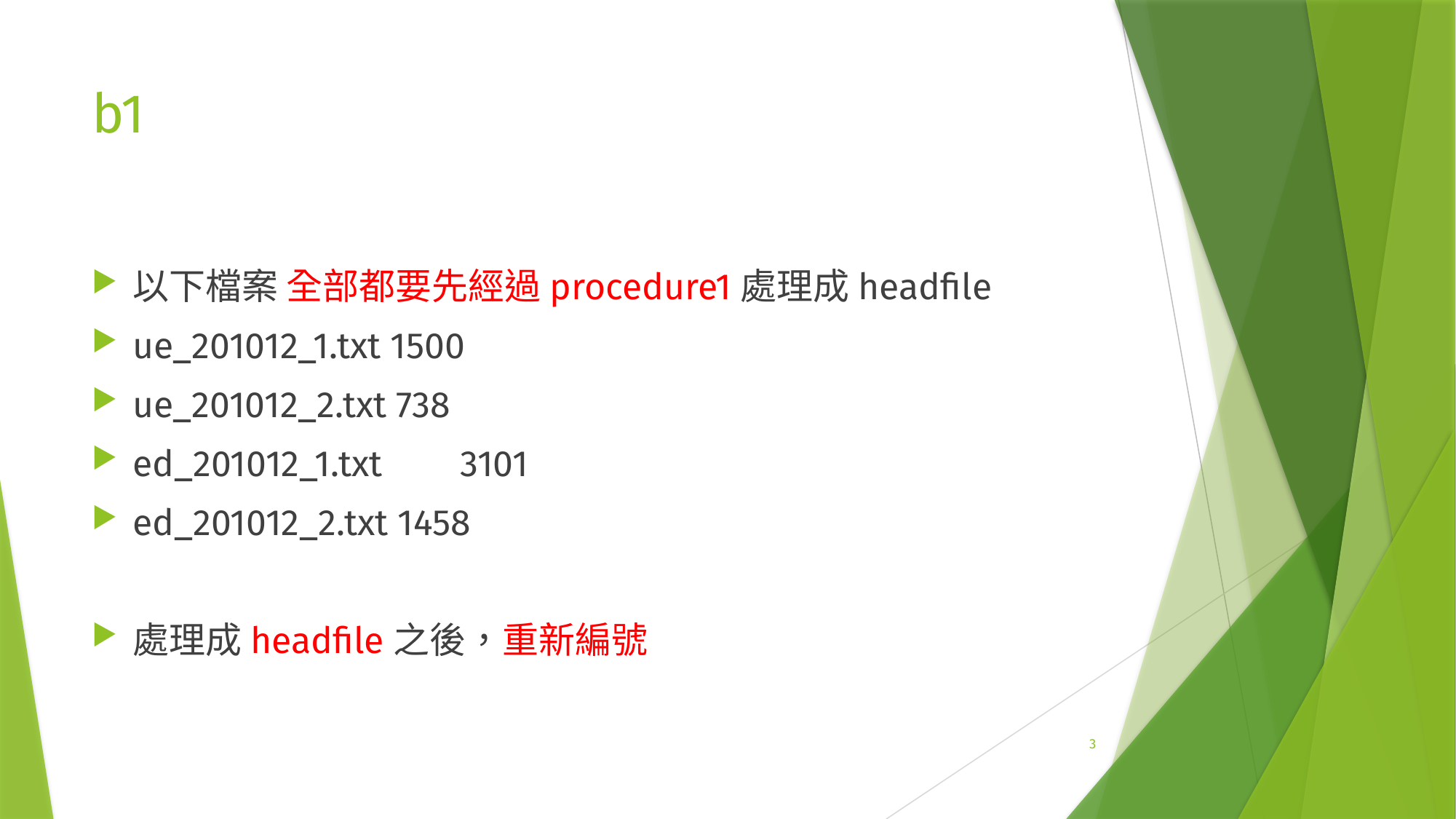

# b1
以下檔案 全部都要先經過procedure1處理成headfile
ue_201012_1.txt 1500
ue_201012_2.txt 738
ed_201012_1.txt	3101
ed_201012_2.txt 1458

處理成headfile之後，重新編號

3